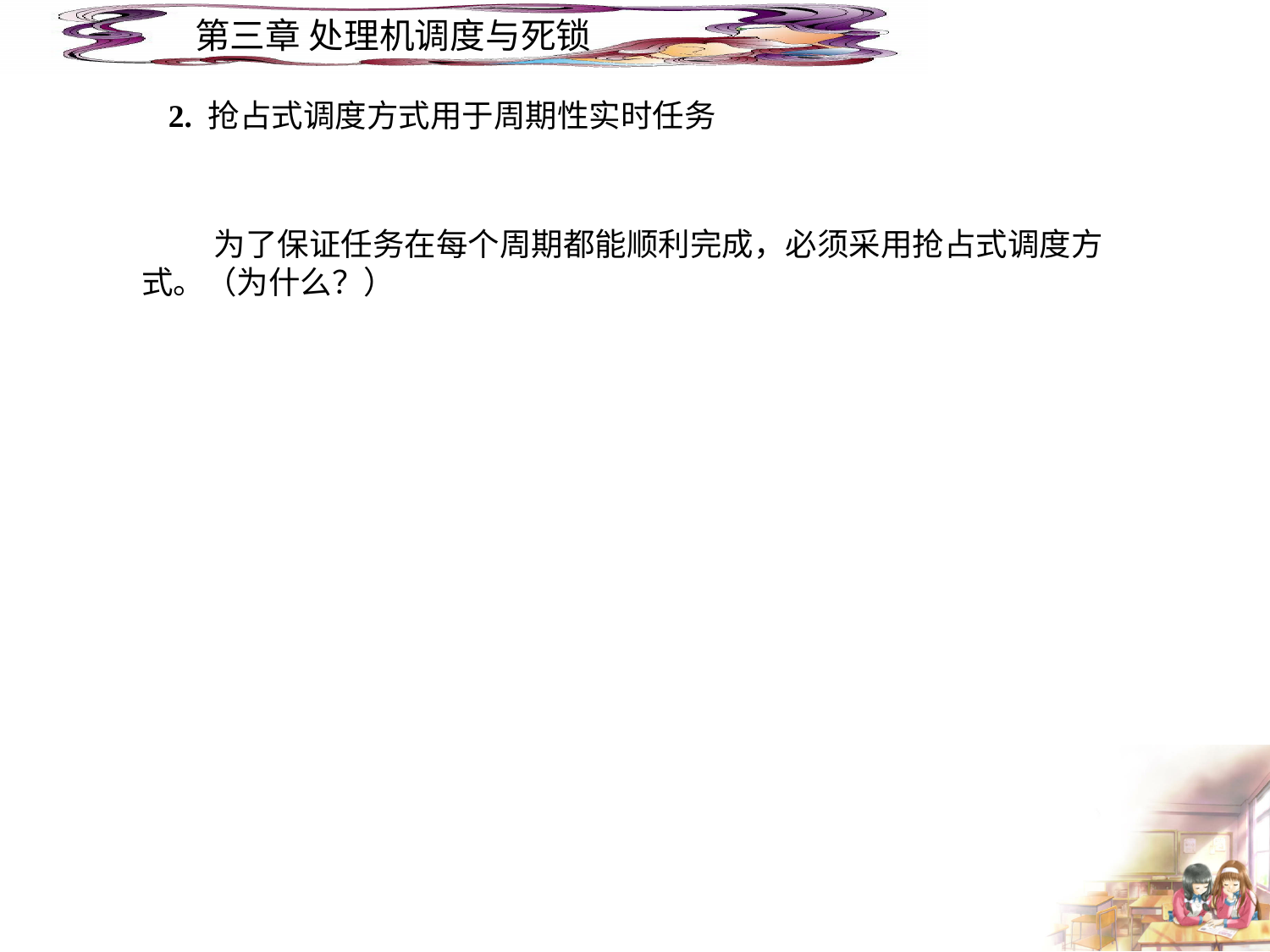

2. 抢占式调度方式用于周期性实时任务
         为了保证任务在每个周期都能顺利完成，必须采用抢占式调度方式。（为什么？）